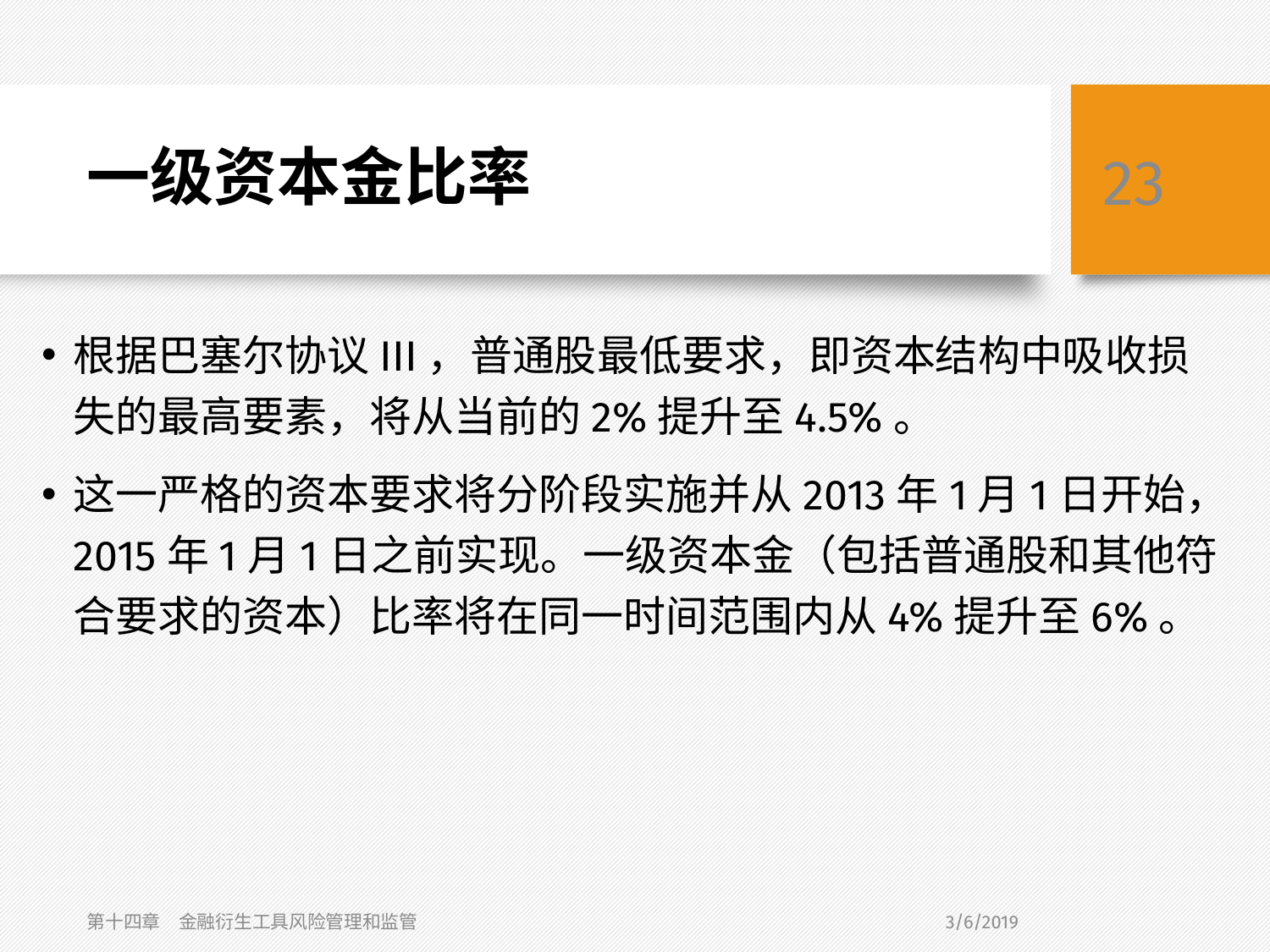

# 一级资本金比率
23
根据巴塞尔协议III，普通股最低要求，即资本结构中吸收损失的最高要素，将从当前的2%提升至4.5%。
这一严格的资本要求将分阶段实施并从2013年1月1日开始，2015年1月1日之前实现。一级资本金（包括普通股和其他符合要求的资本）比率将在同一时间范围内从4%提升至6%。

3/6/2019
第十四章　金融衍生工具风险管理和监管